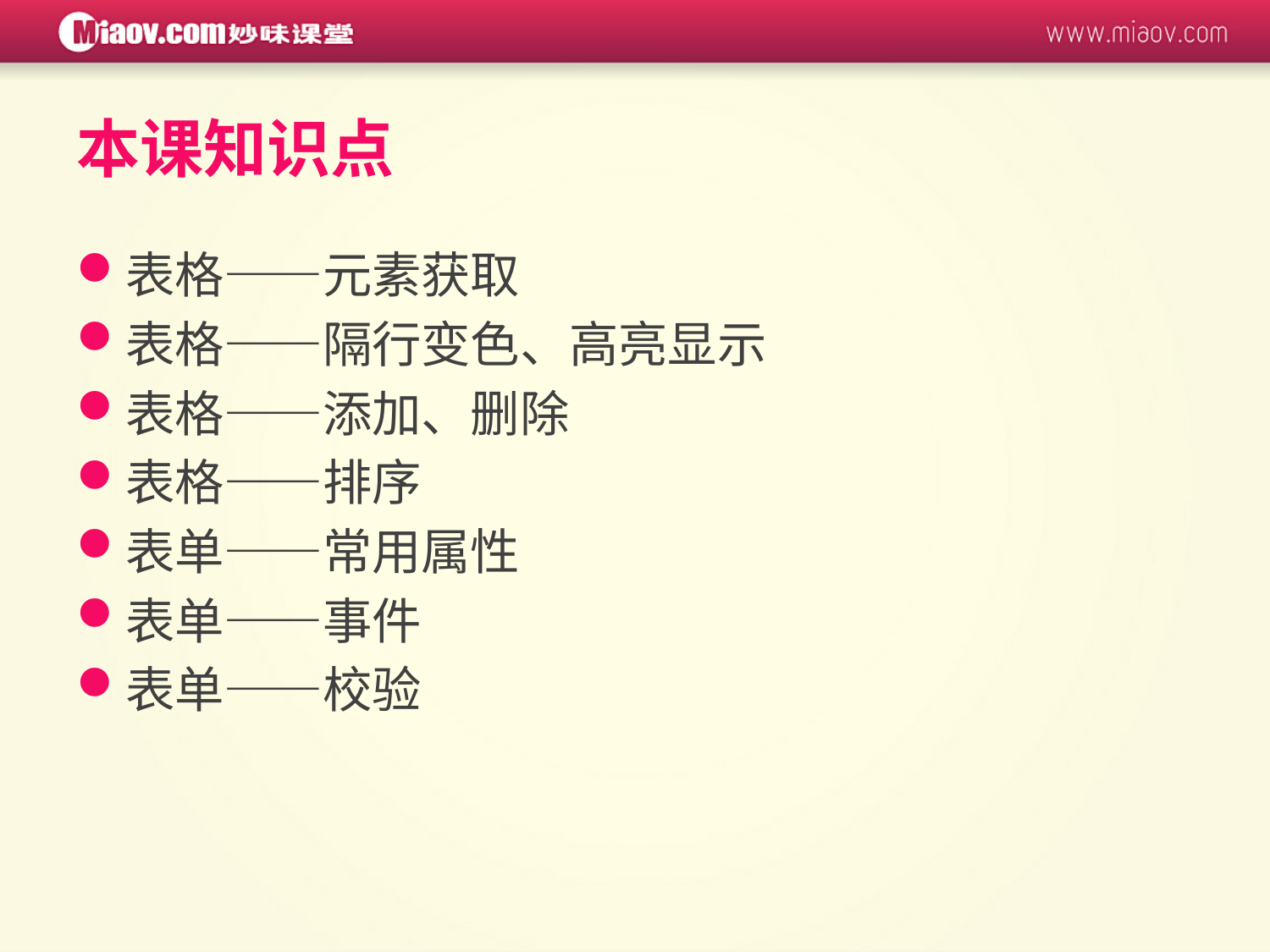

# 本课知识点
表格——元素获取
表格——隔行变色、高亮显示
表格——添加、删除
表格——排序
表单——常用属性
表单——事件
表单——校验